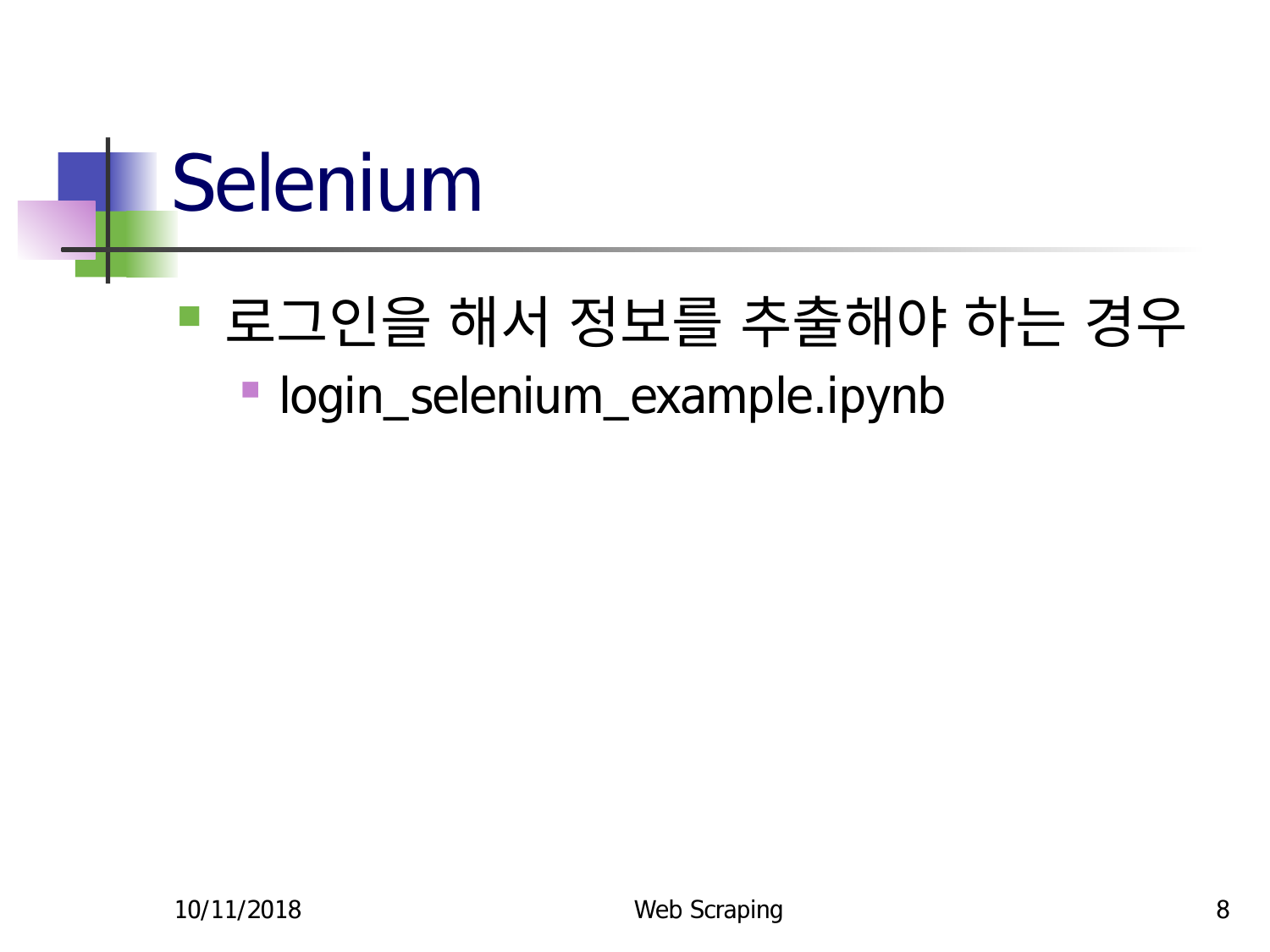

# Selenium
로그인을 해서 정보를 추출해야 하는 경우
login_selenium_example.ipynb
10/11/2018
Web Scraping
8